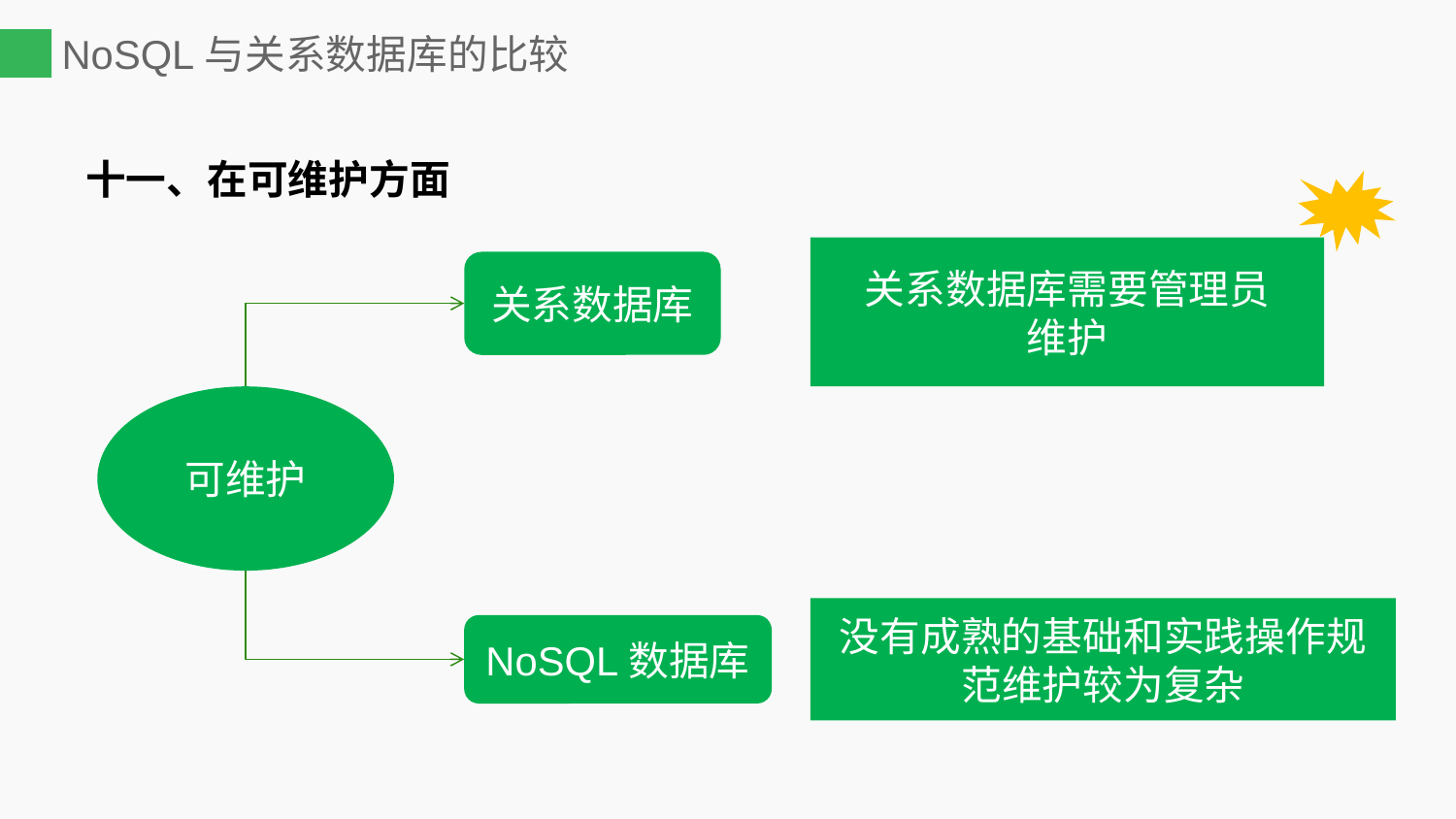

# NoSQL与关系数据库的比较
十一、在可维护方面

关系数据库需要管理员
维护
关系数据库
可维护
没有成熟的基础和实践操作规范维护较为复杂
NoSQL数据库